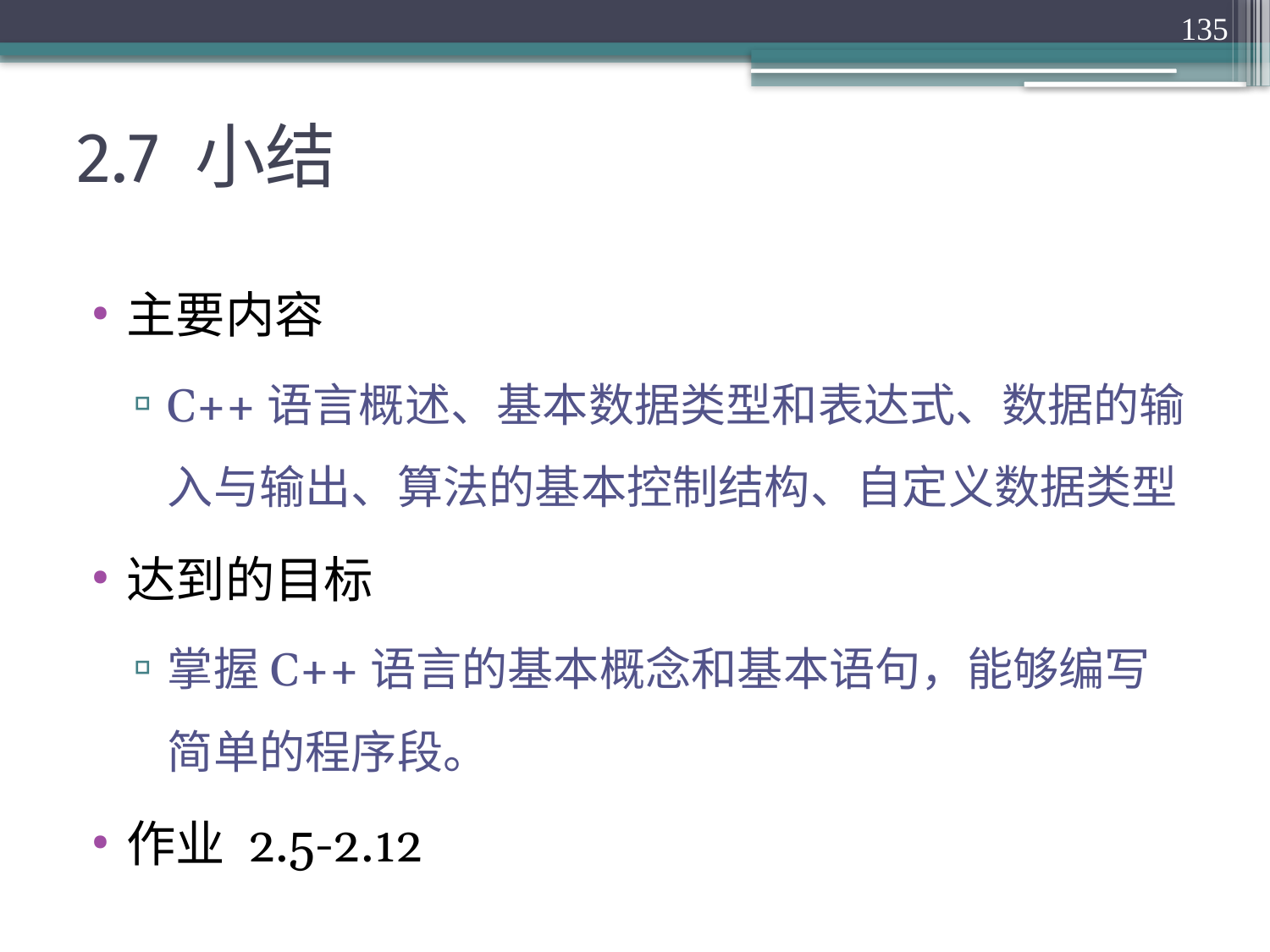

135
# 2.7 小结
主要内容
C++语言概述、基本数据类型和表达式、数据的输入与输出、算法的基本控制结构、自定义数据类型
达到的目标
掌握C++语言的基本概念和基本语句，能够编写简单的程序段。
作业 2.5-2.12